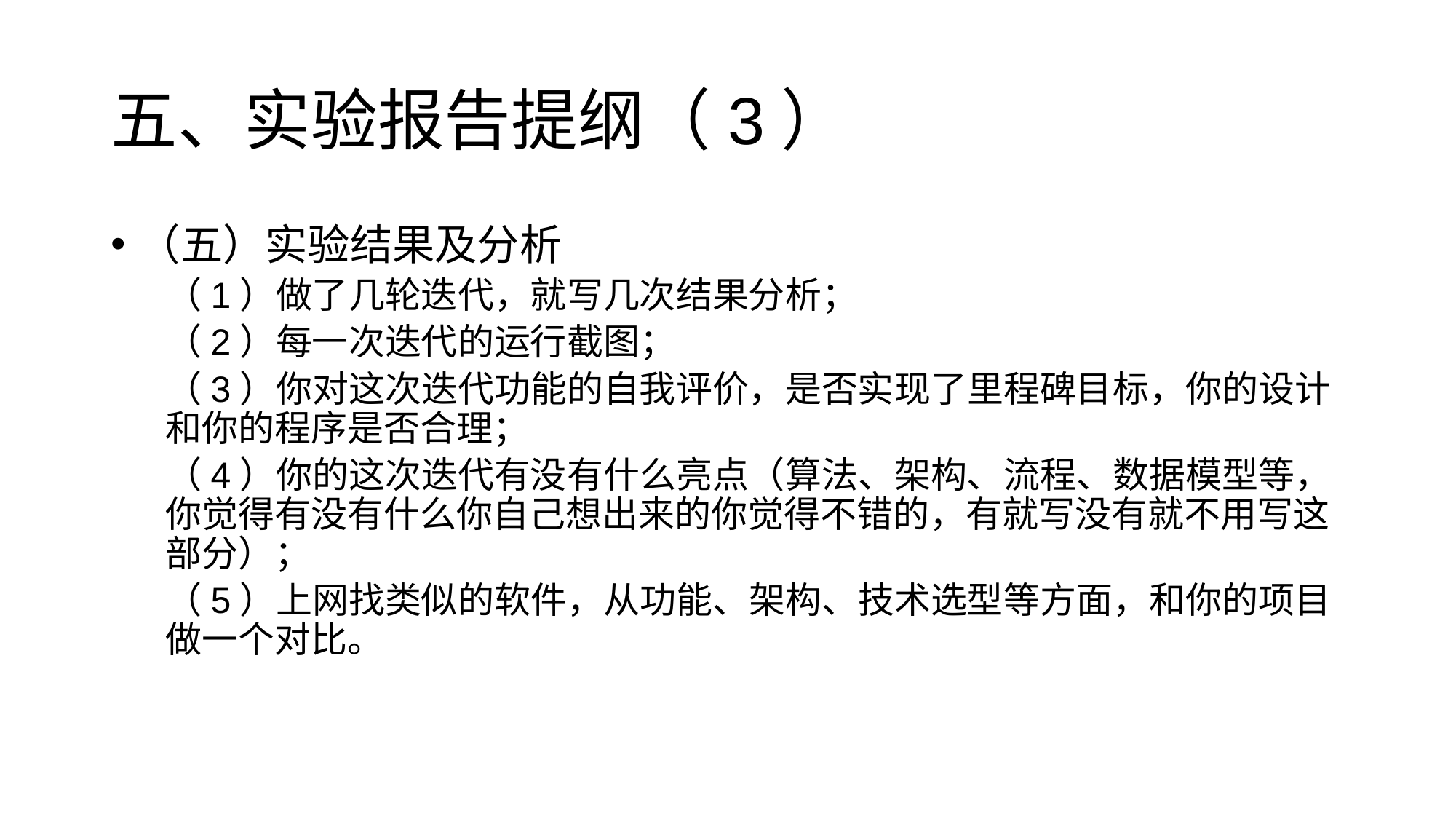

# 五、实验报告提纲（3）
（五）实验结果及分析
（1）做了几轮迭代，就写几次结果分析；
（2）每一次迭代的运行截图；
（3）你对这次迭代功能的自我评价，是否实现了里程碑目标，你的设计和你的程序是否合理；
（4）你的这次迭代有没有什么亮点（算法、架构、流程、数据模型等，你觉得有没有什么你自己想出来的你觉得不错的，有就写没有就不用写这部分）；
（5）上网找类似的软件，从功能、架构、技术选型等方面，和你的项目做一个对比。